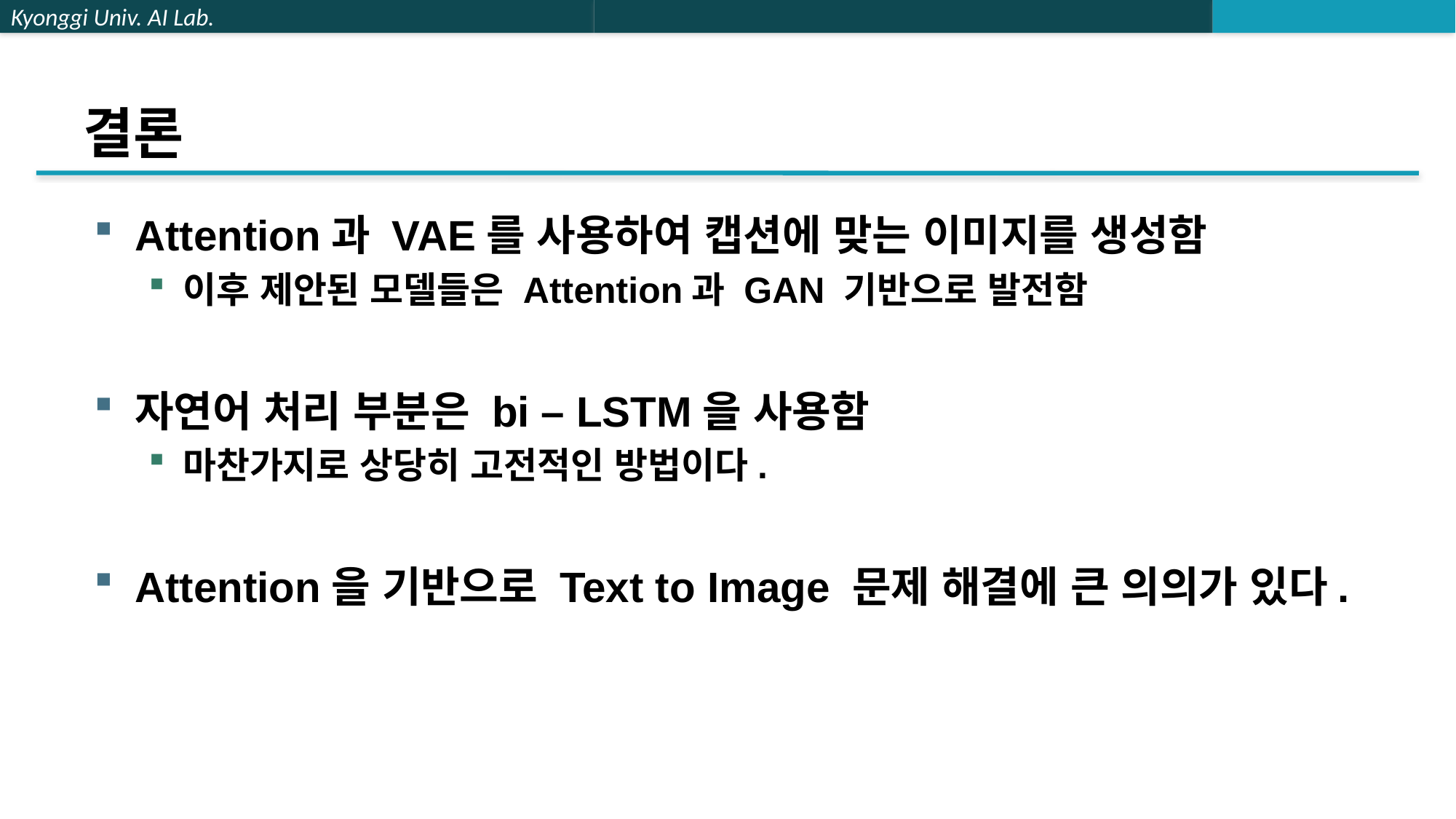

# 결론
Attention과 VAE를 사용하여 캡션에 맞는 이미지를 생성함
이후 제안된 모델들은 Attention과 GAN 기반으로 발전함

자연어 처리 부분은 bi – LSTM을 사용함
마찬가지로 상당히 고전적인 방법이다.

Attention을 기반으로 Text to Image 문제 해결에 큰 의의가 있다.